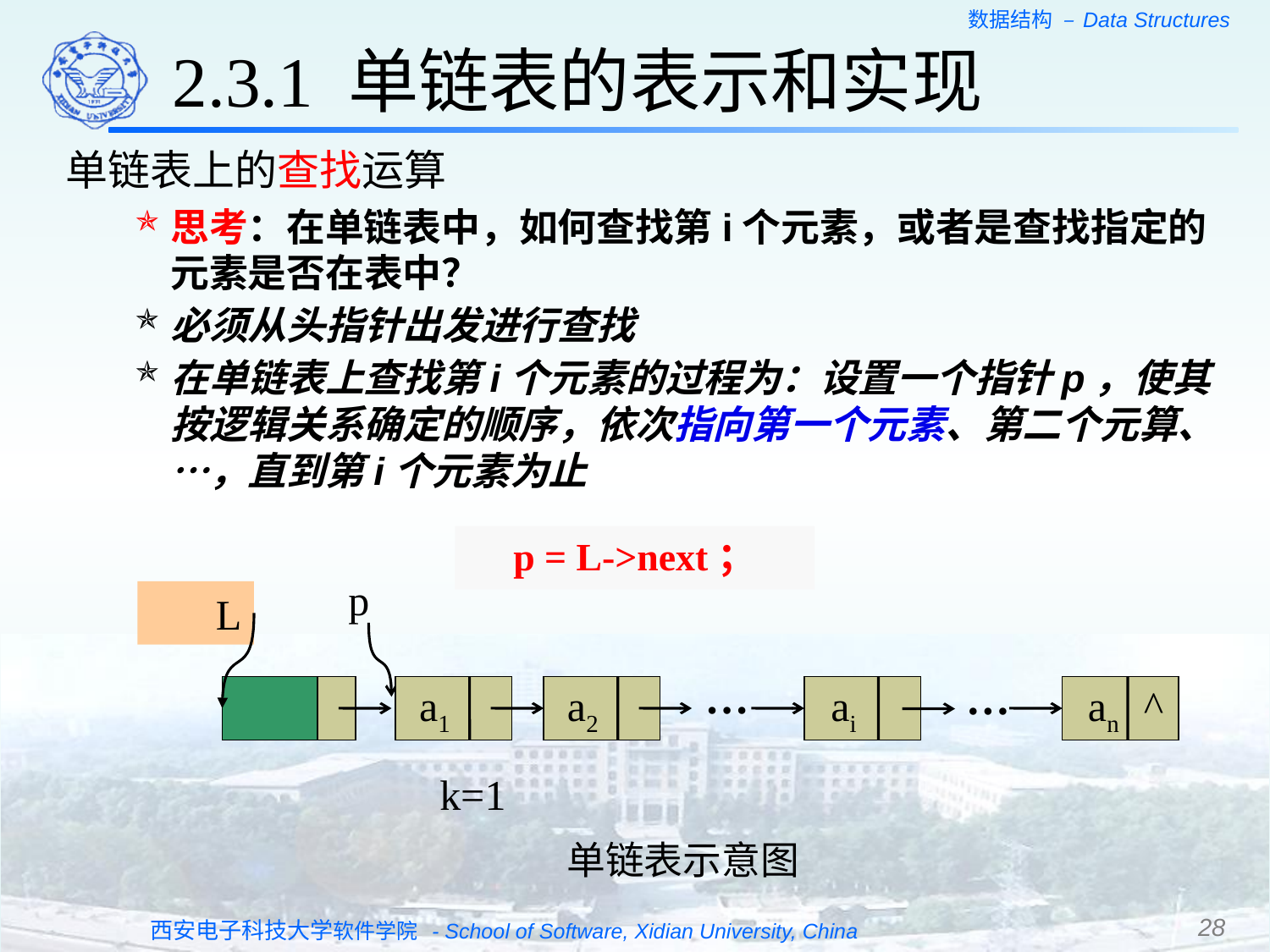

2.3.1 单链表的表示和实现
单链表上的查找运算
思考：在单链表中，如何查找第i个元素，或者是查找指定的元素是否在表中？
必须从头指针出发进行查找
在单链表上查找第i个元素的过程为：设置一个指针p，使其按逻辑关系确定的顺序，依次指向第一个元素、第二个元算、…，直到第i个元素为止
p = L->next；
p
L
…
…

a1

a2

ai

 an    ^

单链表示意图
k=1
28